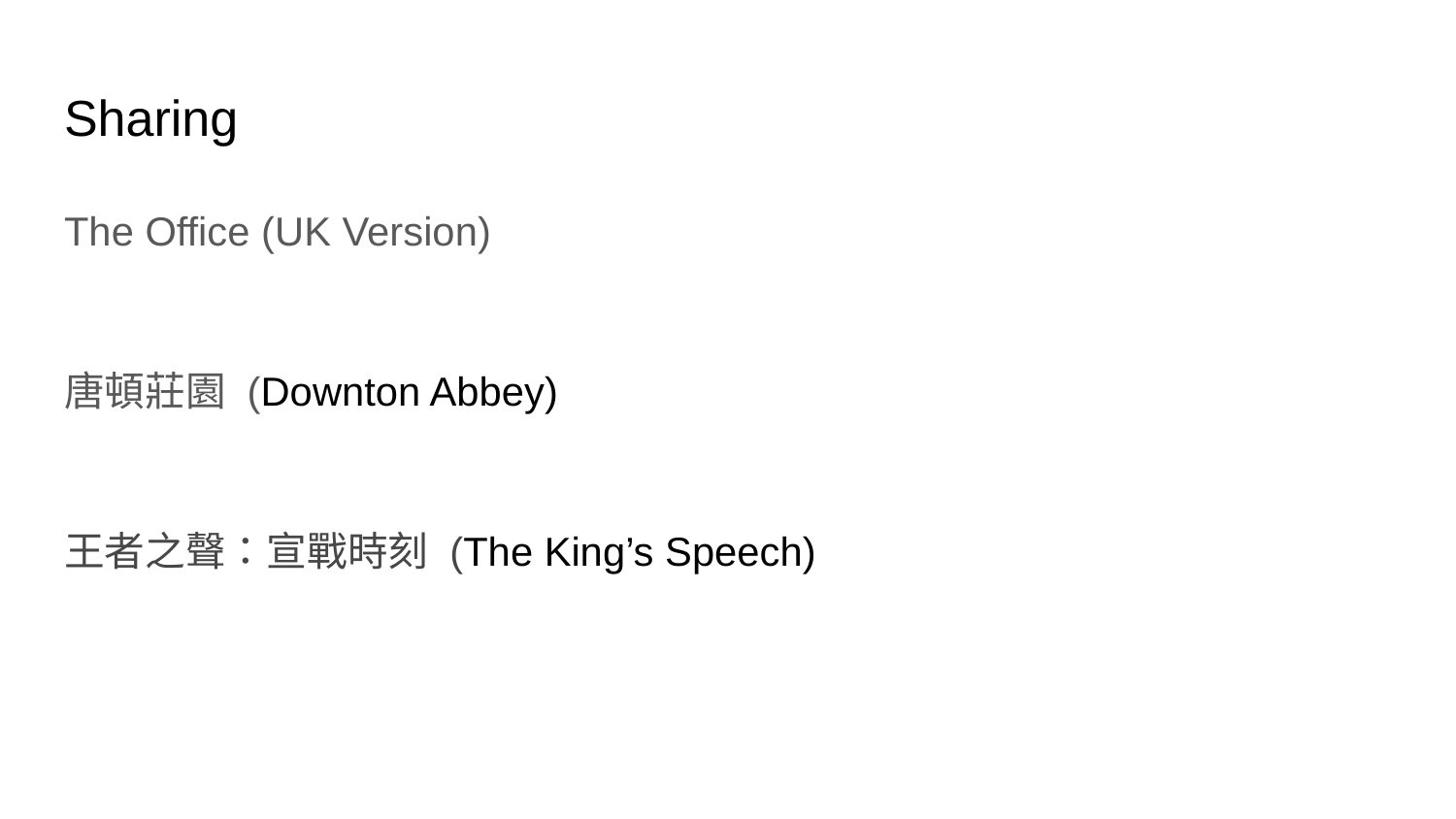

# Sharing
The Office (UK Version)

唐頓莊園 (Downton Abbey)

王者之聲：宣戰時刻 (The King’s Speech)